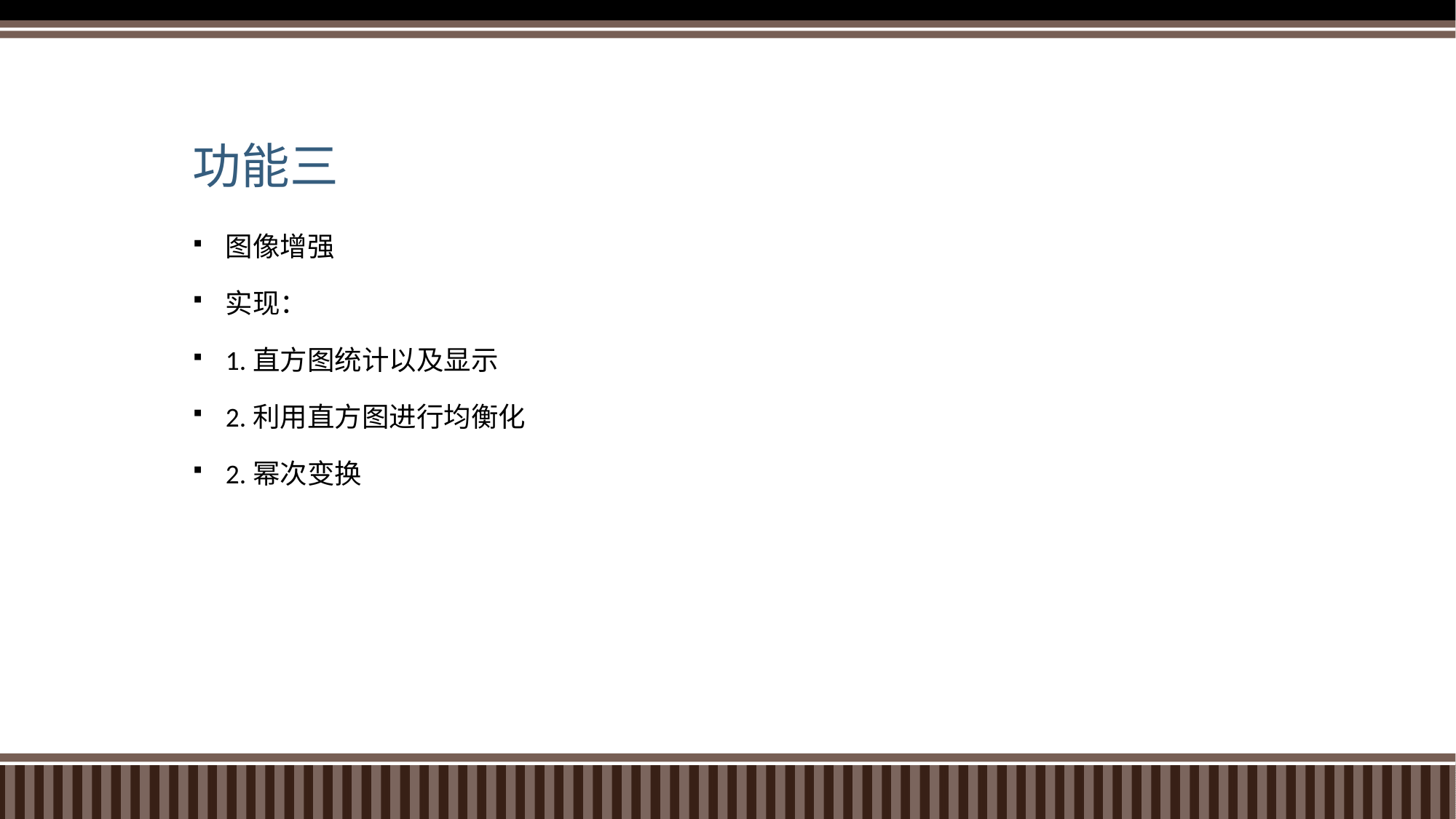

# 功能三
图像增强
实现：
1.直方图统计以及显示
2.利用直方图进行均衡化
2.幂次变换